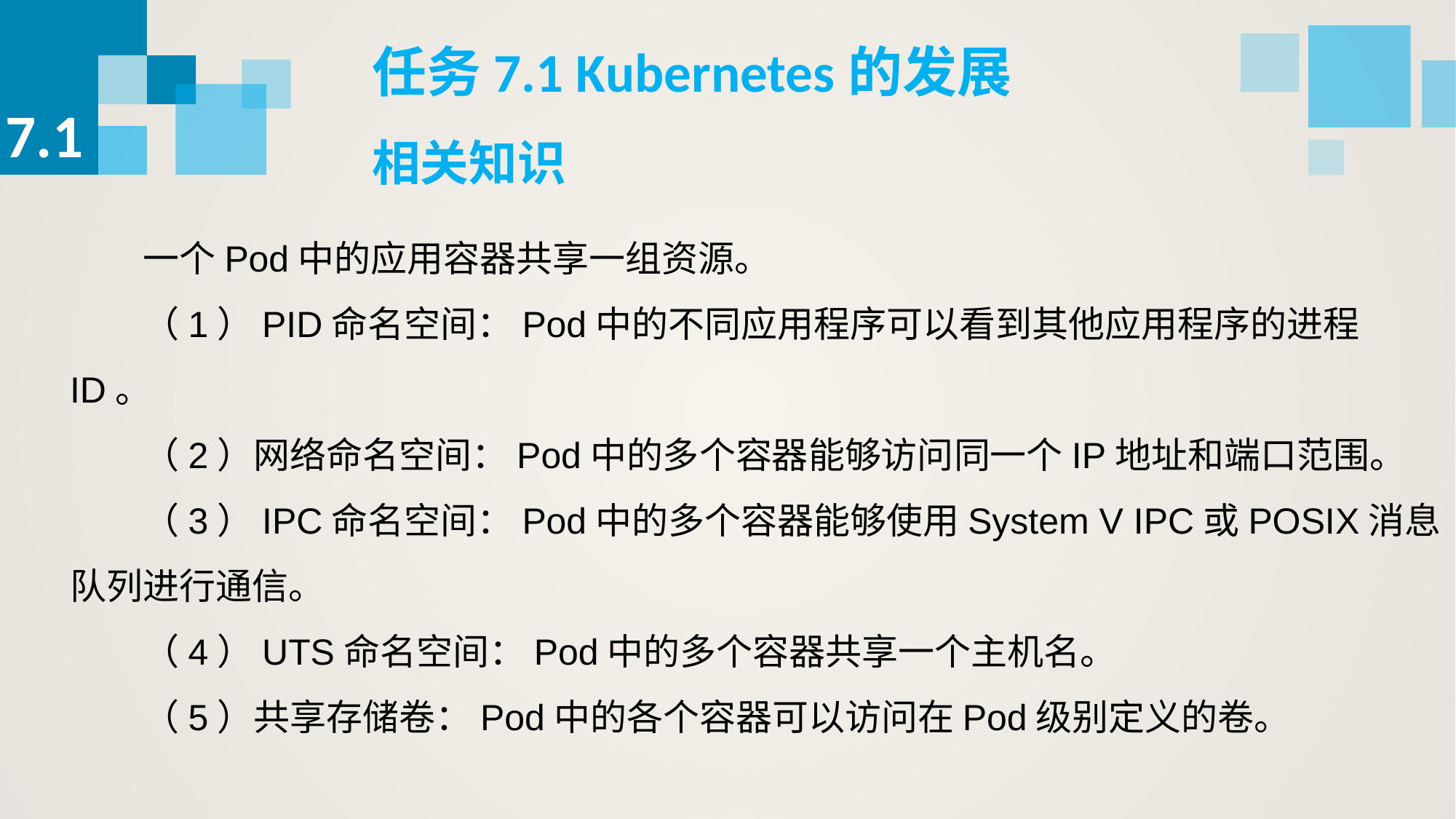

任务7.1 Kubernetes的发展
7.1
相关知识
一个Pod中的应用容器共享一组资源。
（1）PID命名空间：Pod中的不同应用程序可以看到其他应用程序的进程ID。
（2）网络命名空间：Pod中的多个容器能够访问同一个IP地址和端口范围。
（3）IPC命名空间：Pod中的多个容器能够使用System V IPC或POSIX消息队列进行通信。
（4）UTS命名空间：Pod中的多个容器共享一个主机名。
（5）共享存储卷：Pod中的各个容器可以访问在Pod级别定义的卷。